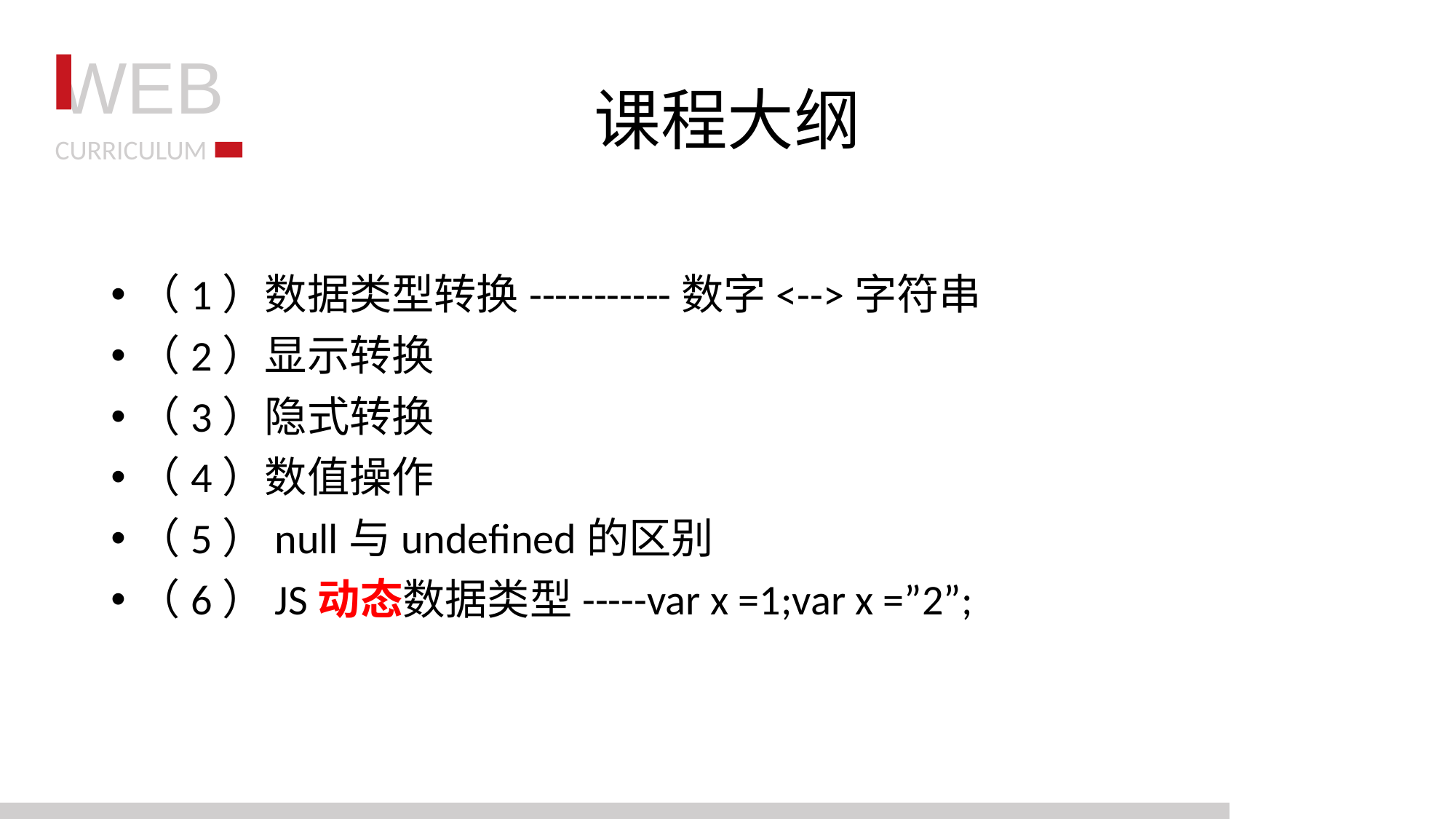

# 课程大纲

（1）数据类型转换-----------数字<-->字符串
（2）显示转换
（3）隐式转换
（4）数值操作
（5）null与undefined的区别
（6）JS动态数据类型-----var x =1;var x =”2”;